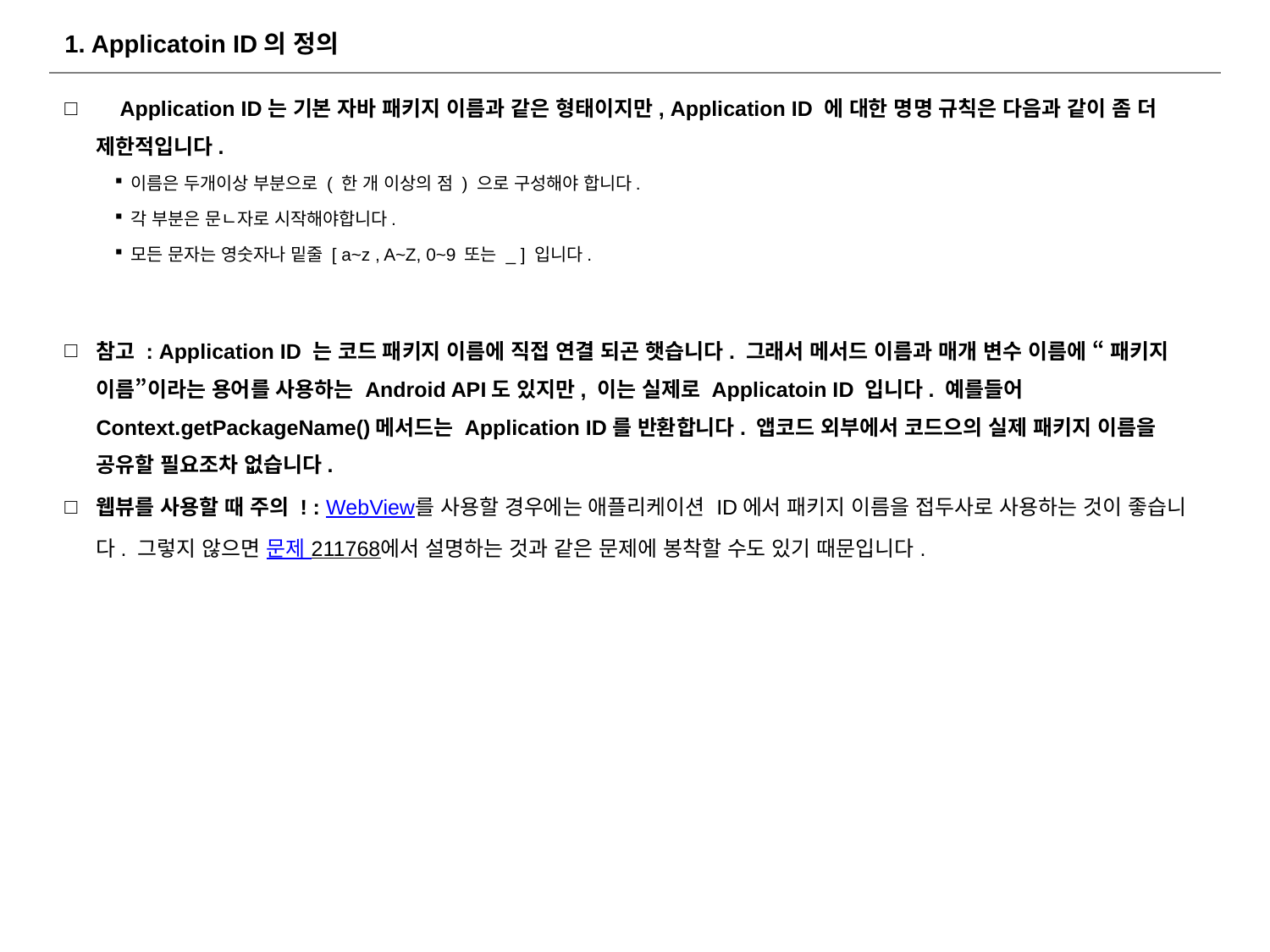

# 1. Applicatoin ID의 정의
    Application ID는 기본 자바 패키지 이름과 같은 형태이지만, Application ID 에 대한 명명 규칙은 다음과 같이 좀 더 제한적입니다.
이름은 두개이상 부분으로 ( 한 개 이상의 점 ) 으로 구성해야 합니다.
각 부분은 문ㄴ자로 시작해야합니다.
모든 문자는 영숫자나 밑줄 [ a~z , A~Z, 0~9 또는 _ ] 입니다.

참고 : Application ID 는 코드 패키지 이름에 직접 연결 되곤 햇습니다. 그래서 메서드 이름과 매개 변수 이름에 “ 패키지 이름”이라는 용어를 사용하는 Android API도 있지만, 이는 실제로 Applicatoin ID 입니다. 예를들어 Context.getPackageName()메서드는 Application ID를 반환합니다. 앱코드 외부에서 코드으의 실제 패키지 이름을 공유할 필요조차 없습니다.
웹뷰를 사용할 때 주의 ! : WebView를 사용할 경우에는 애플리케이션 ID에서 패키지 이름을 접두사로 사용하는 것이 좋습니다. 그렇지 않으면 문제 211768에서 설명하는 것과 같은 문제에 봉착할 수도 있기 때문입니다.